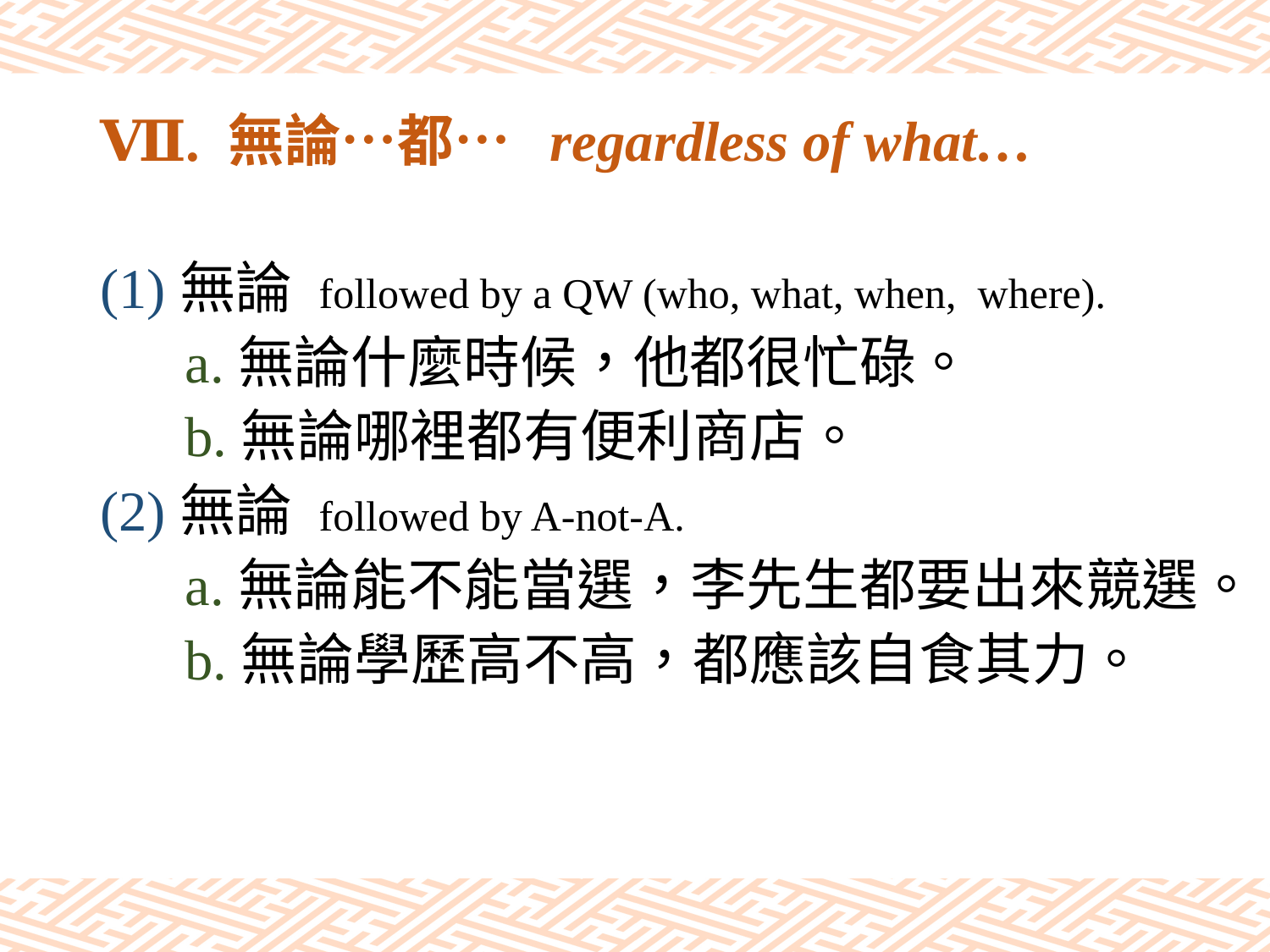

# Ⅶ. 無論…都…  regardless of what…
(1)無論 followed by a QW (who, what, when,  where).
      a.無論什麼時候，他都很忙碌。
      b.無論哪裡都有便利商店。
(2)無論 followed by A-not-A.
      a.無論能不能當選，李先生都要出來競選。
      b.無論學歷高不高，都應該自食其力。